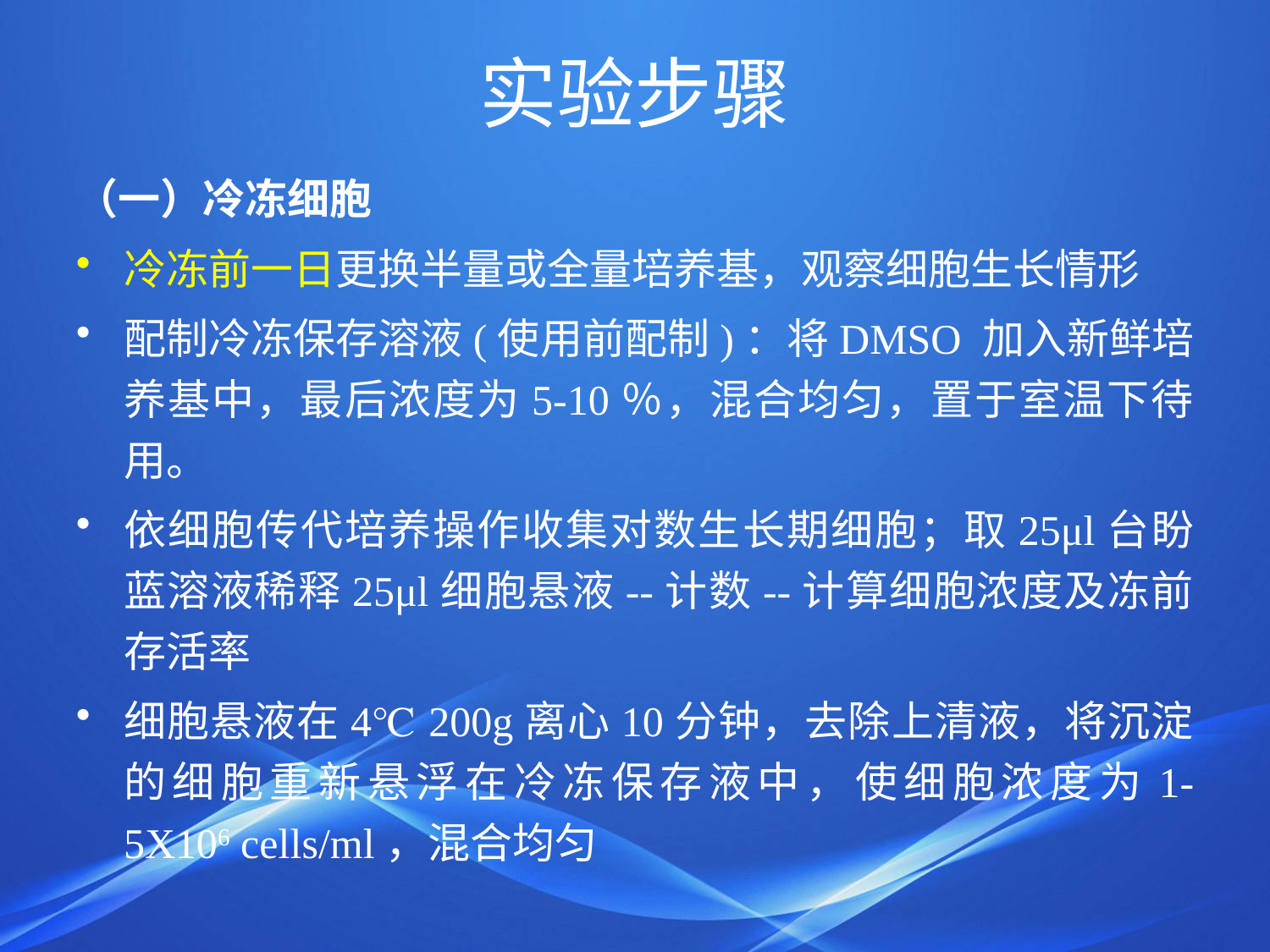

# 实验步骤
（一）冷冻细胞
冷冻前一日更换半量或全量培养基，观察细胞生长情形
配制冷冻保存溶液(使用前配制)：将DMSO 加入新鲜培养基中，最后浓度为5-10％，混合均匀，置于室温下待用。
依细胞传代培养操作收集对数生长期细胞；取25μl台盼蓝溶液稀释25μl细胞悬液--计数--计算细胞浓度及冻前存活率
细胞悬液在4℃ 200g离心10分钟，去除上清液，将沉淀的细胞重新悬浮在冷冻保存液中，使细胞浓度为1-5X106 cells/ml，混合均匀